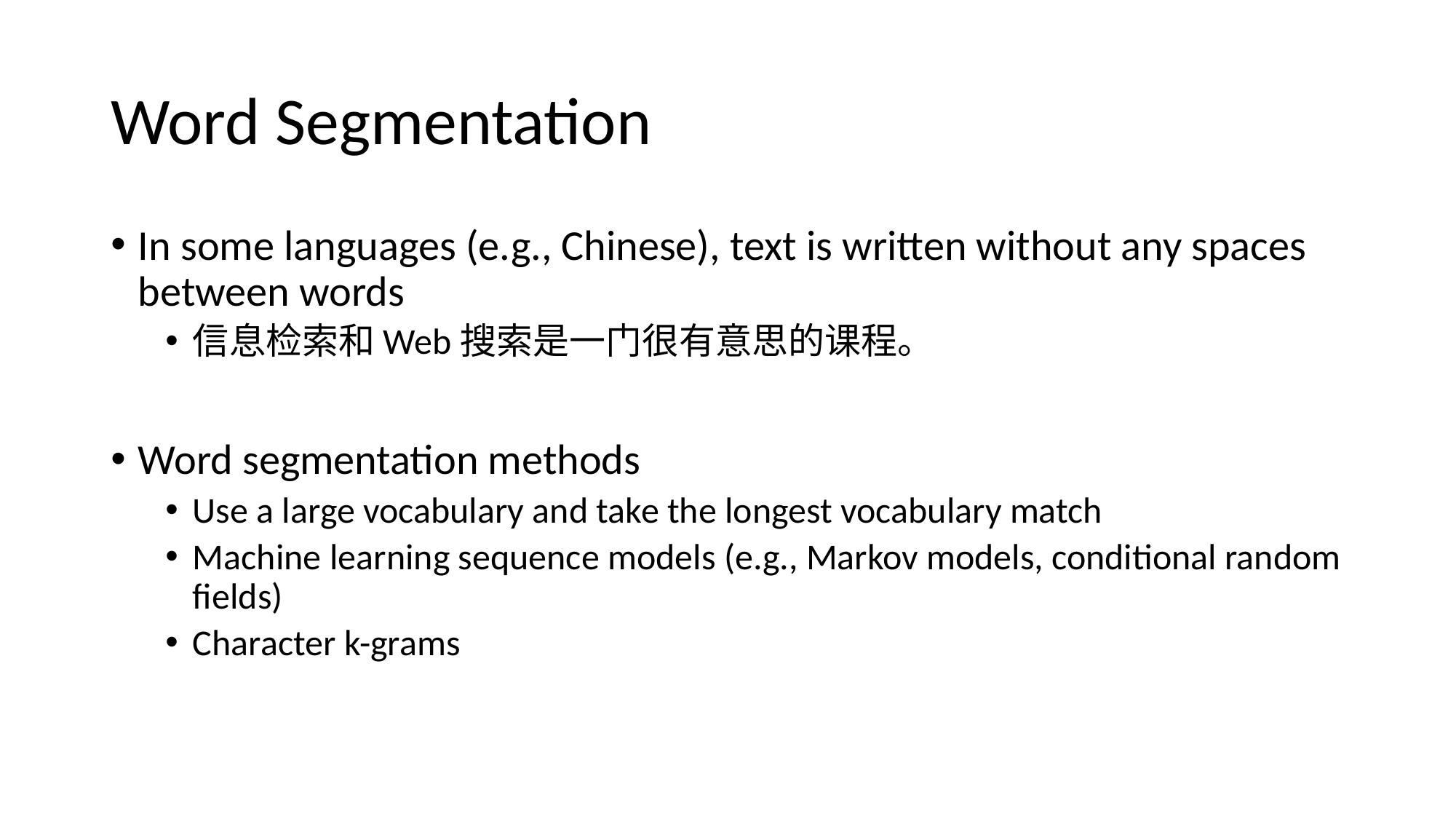

# Word Segmentation
In some languages (e.g., Chinese), text is written without any spaces between words
信息检索和Web搜索是一门很有意思的课程。

Word segmentation methods
Use a large vocabulary and take the longest vocabulary match
Machine learning sequence models (e.g., Markov models, conditional random fields)
Character k-grams